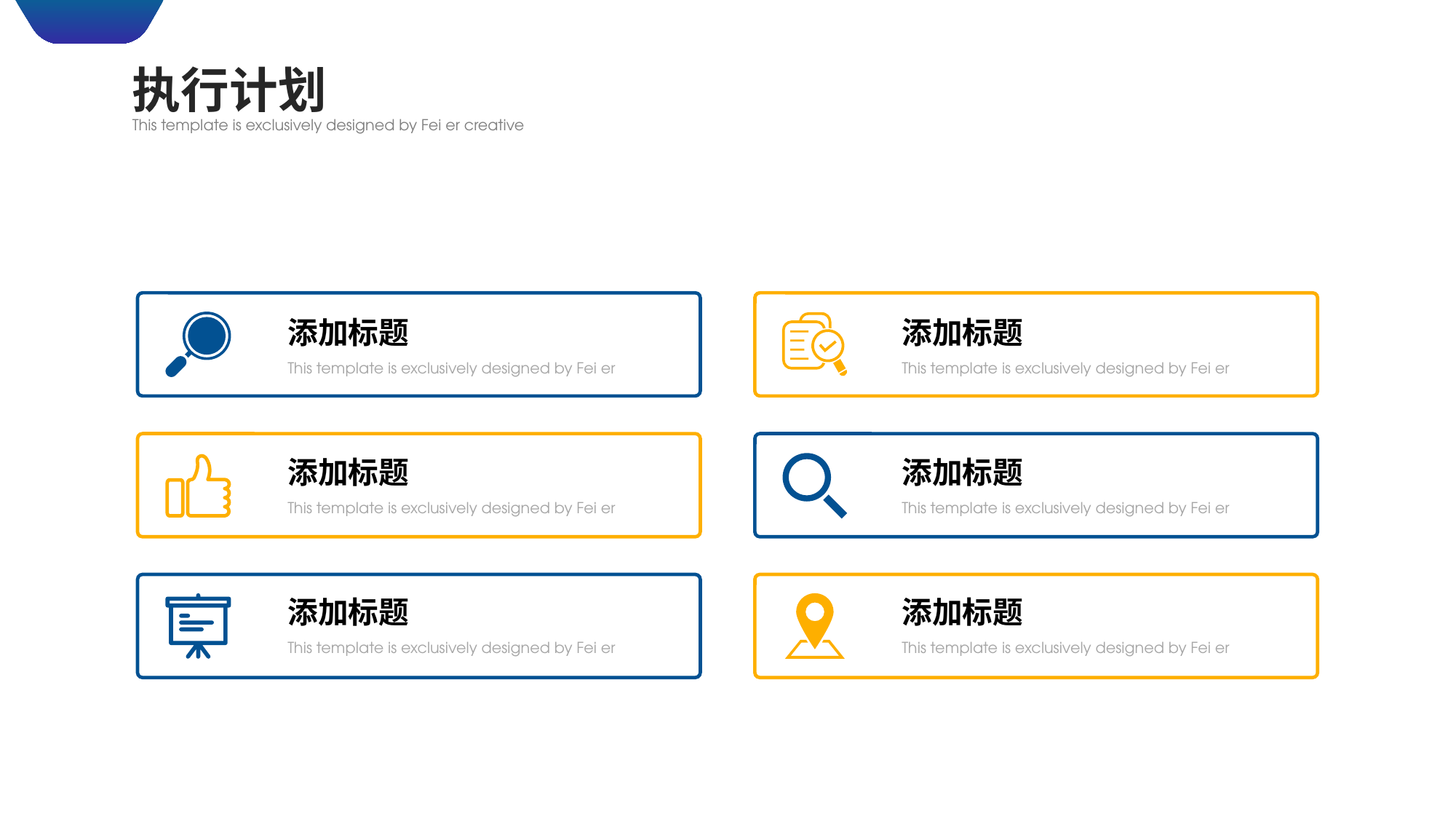

执行计划
This template is exclusively designed by Fei er creative

添加标题
This template is exclusively designed by Fei er

添加标题
This template is exclusively designed by Fei er

添加标题
This template is exclusively designed by Fei er

添加标题
This template is exclusively designed by Fei er

添加标题
This template is exclusively designed by Fei er

添加标题
This template is exclusively designed by Fei er